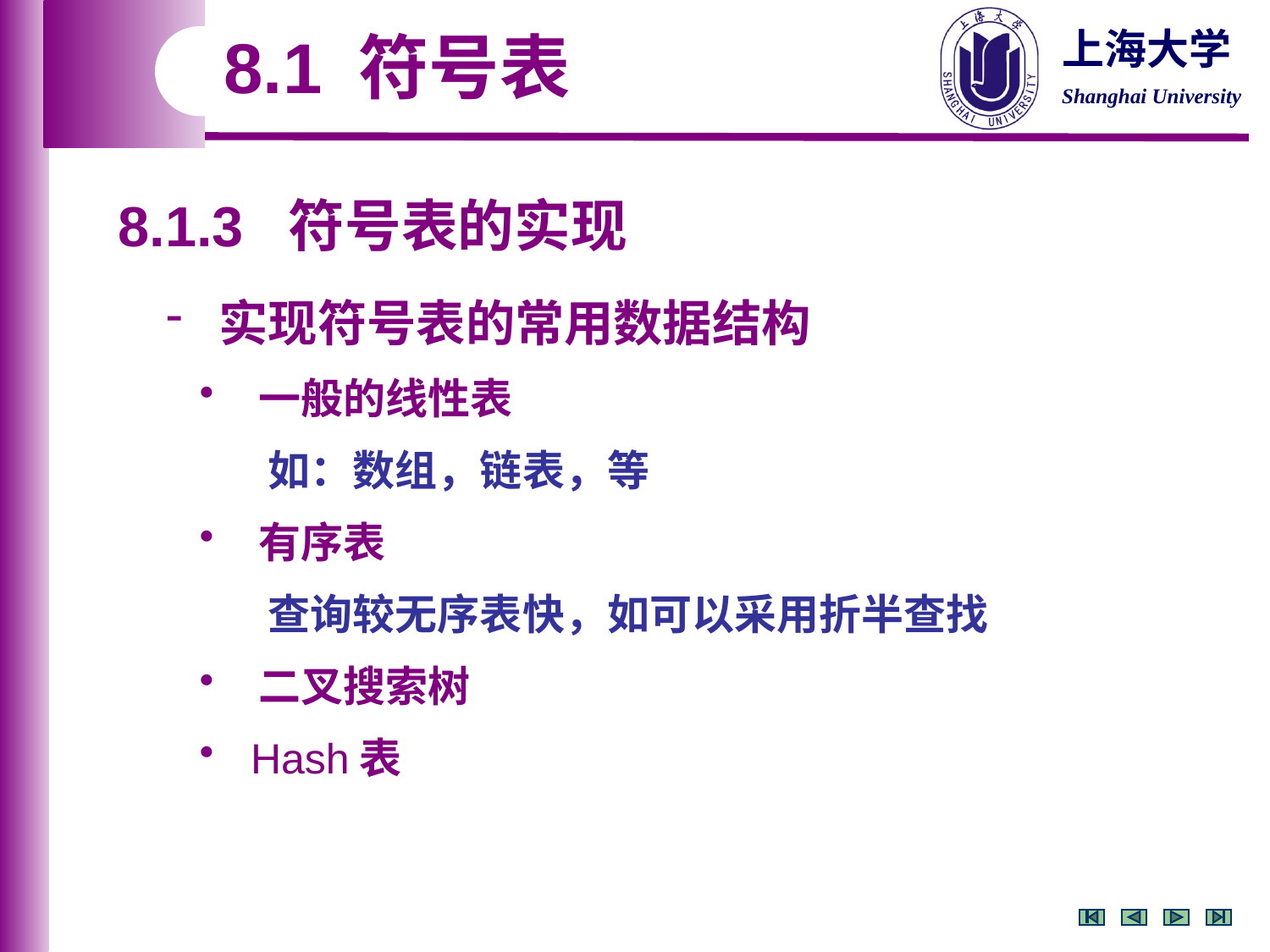

8.1 符号表
8.1.3  符号表的实现
 实现符号表的常用数据结构

  一般的线性表

   如：数组，链表，等

  有序表

   查询较无序表快，如可以采用折半查找

  二叉搜索树

  Hash表